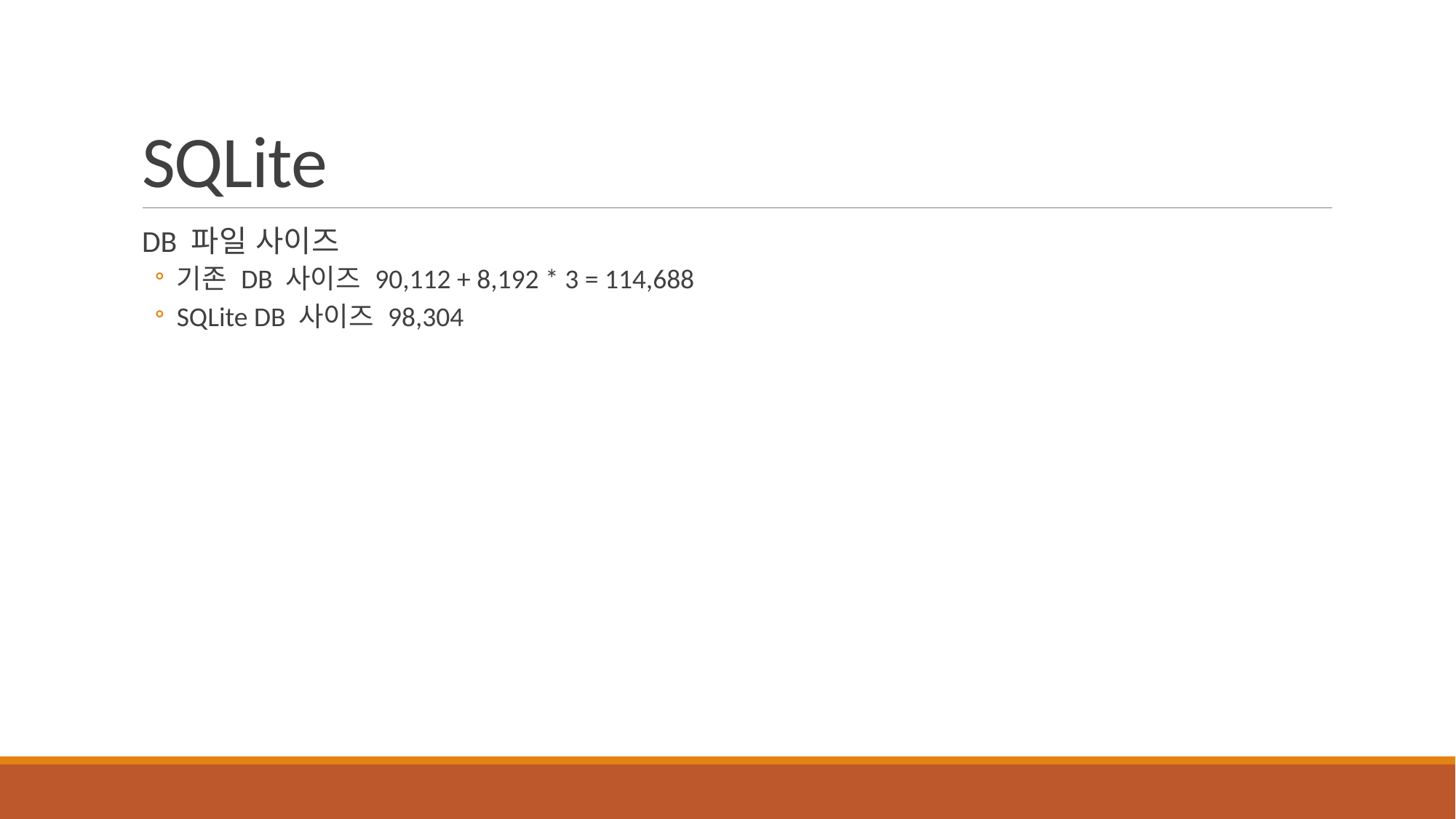

# SQLite
DB 파일 사이즈
기존 DB 사이즈 90,112 + 8,192 * 3 = 114,688
SQLite DB 사이즈 98,304